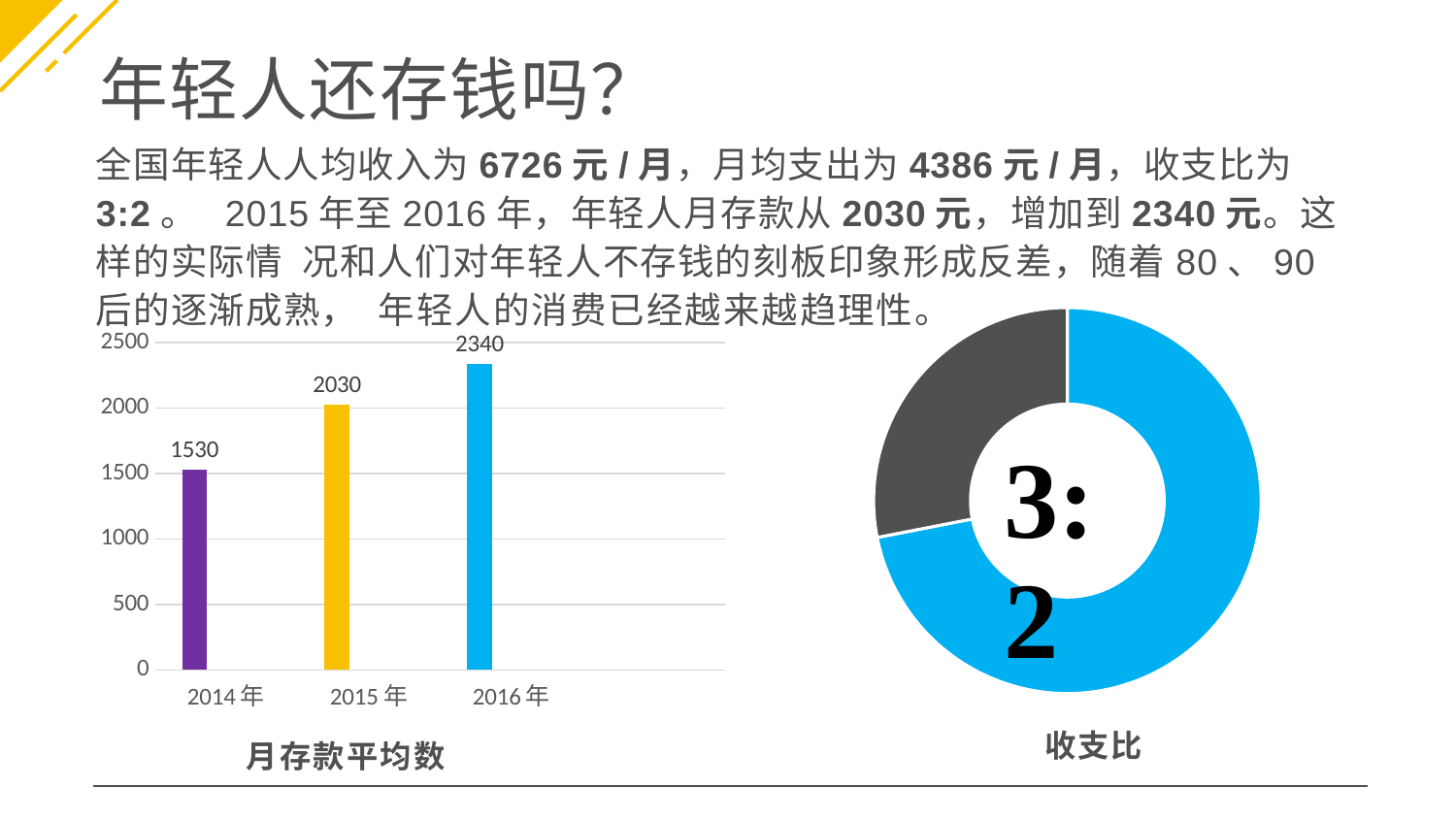

# 年轻人还存钱吗？

全国年轻人人均收入为6726元/月，月均支出为4386元/月，收支比为3:2。  2015年至2016年，年轻人月存款从2030元，增加到2340元。这样的实际情  况和人们对年轻人不存钱的刻板印象形成反差，随着80、90后的逐渐成熟，  年轻人的消费已经越来越趋理性。

### Chart

| Category | 销售额 |
|---|---|
| 第一季度 | 8.2 |
| 第二季度 | 3.2 |

### Chart

| Category | 系列 1 | 列2 | 列1 |
|---|---|---|---|
| 2014年 | 1530.0 | None | None |
| 2015年 | 2030.0 | None | None |
| 2016年 | 2340.0 | None | None |
收支比
月存款平均数